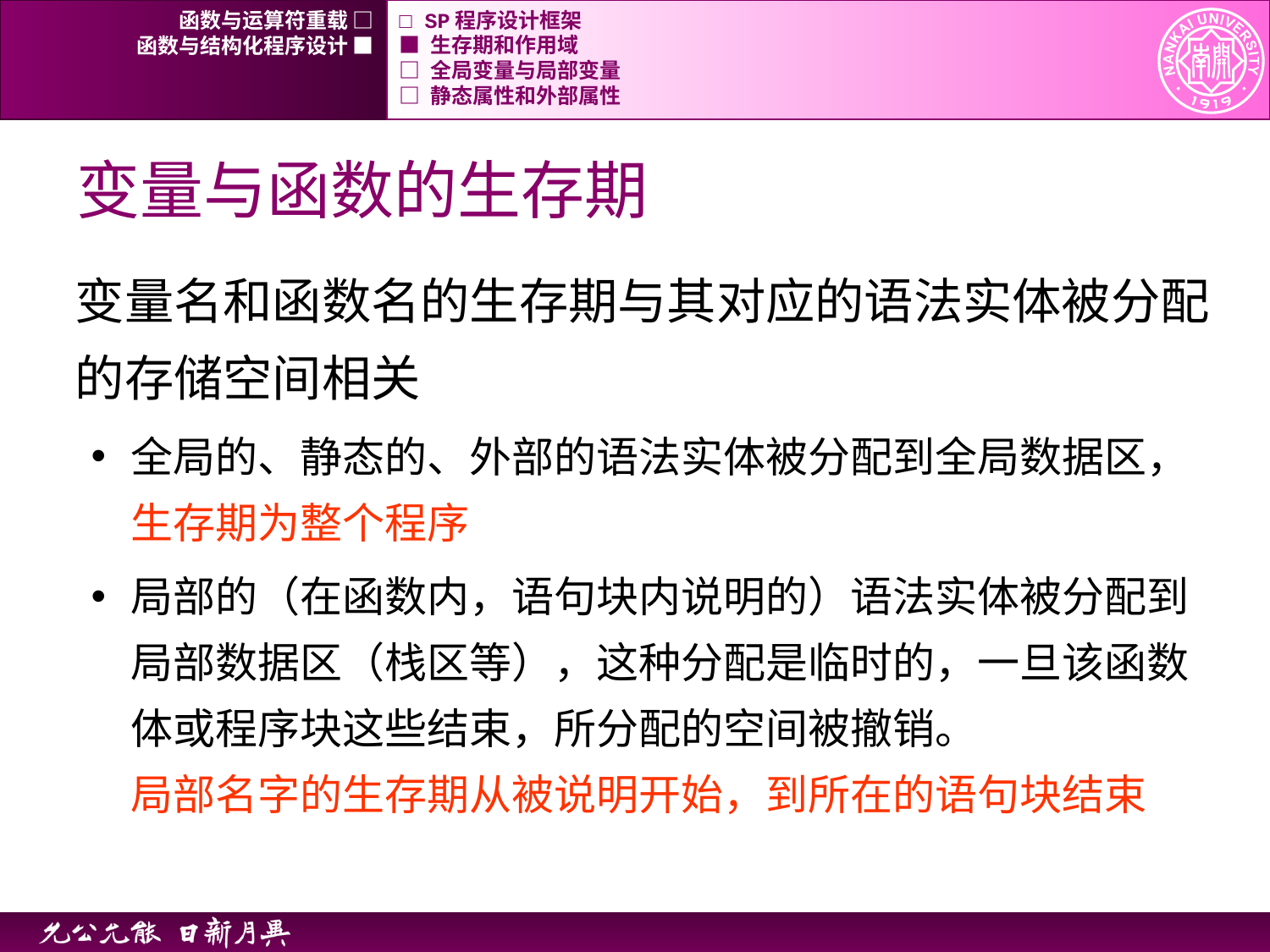

函数与运算符重载 □
□ SP程序设计框架
函数与结构化程序设计 ■
■ 生存期和作用域

□ 全局变量与局部变量

□ 静态属性和外部属性
# 变量与函数的生存期
变量名和函数名的生存期与其对应的语法实体被分配的存储空间相关
全局的、静态的、外部的语法实体被分配到全局数据区，生存期为整个程序
局部的（在函数内，语句块内说明的）语法实体被分配到局部数据区（栈区等），这种分配是临时的，一旦该函数体或程序块这些结束，所分配的空间被撤销。
局部名字的生存期从被说明开始，到所在的语句块结束